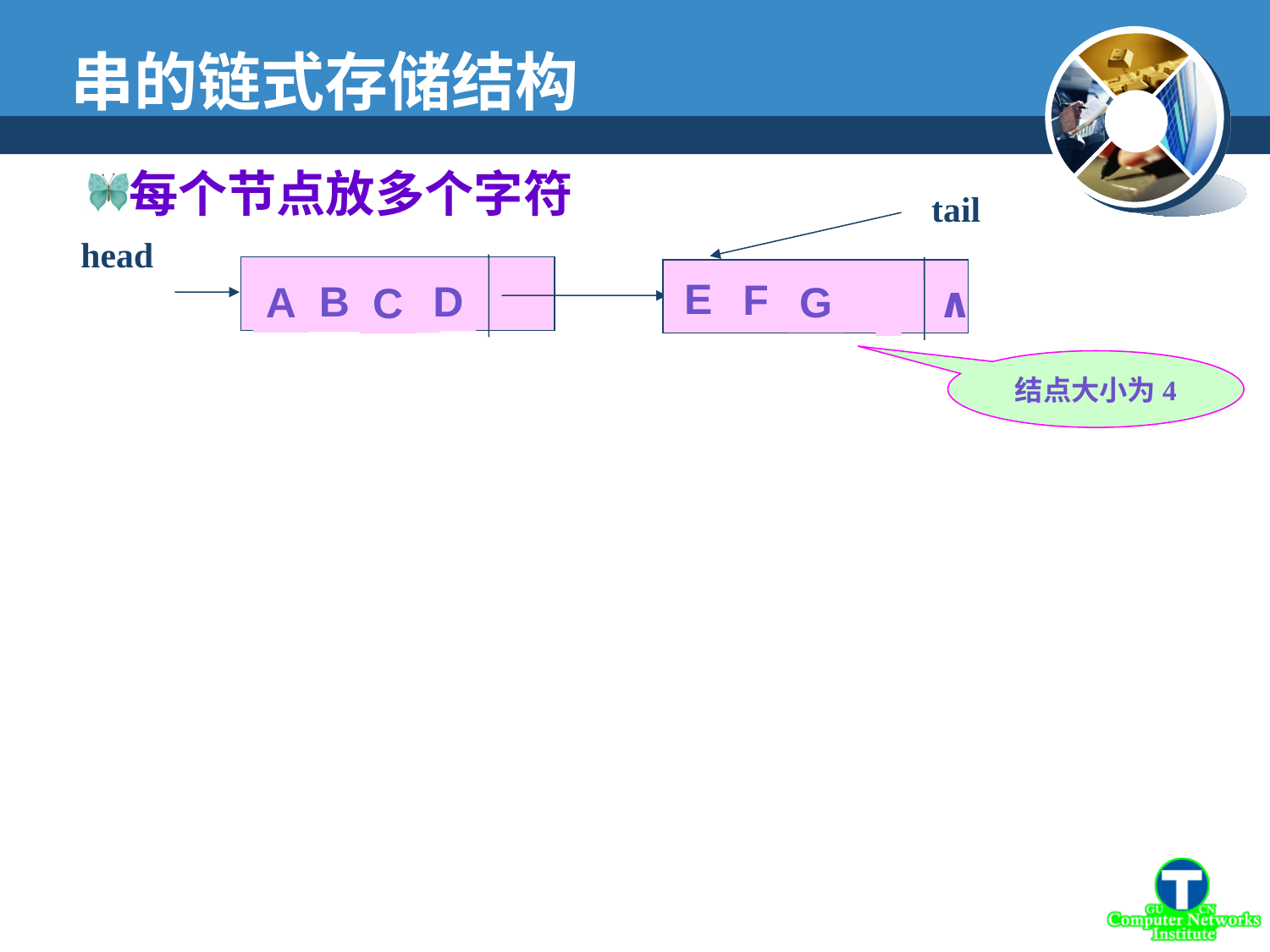

串的链式存储结构
每个节点放多个字符
tail

head

E
F
D
B
∧
A

G
C

结点大小为4